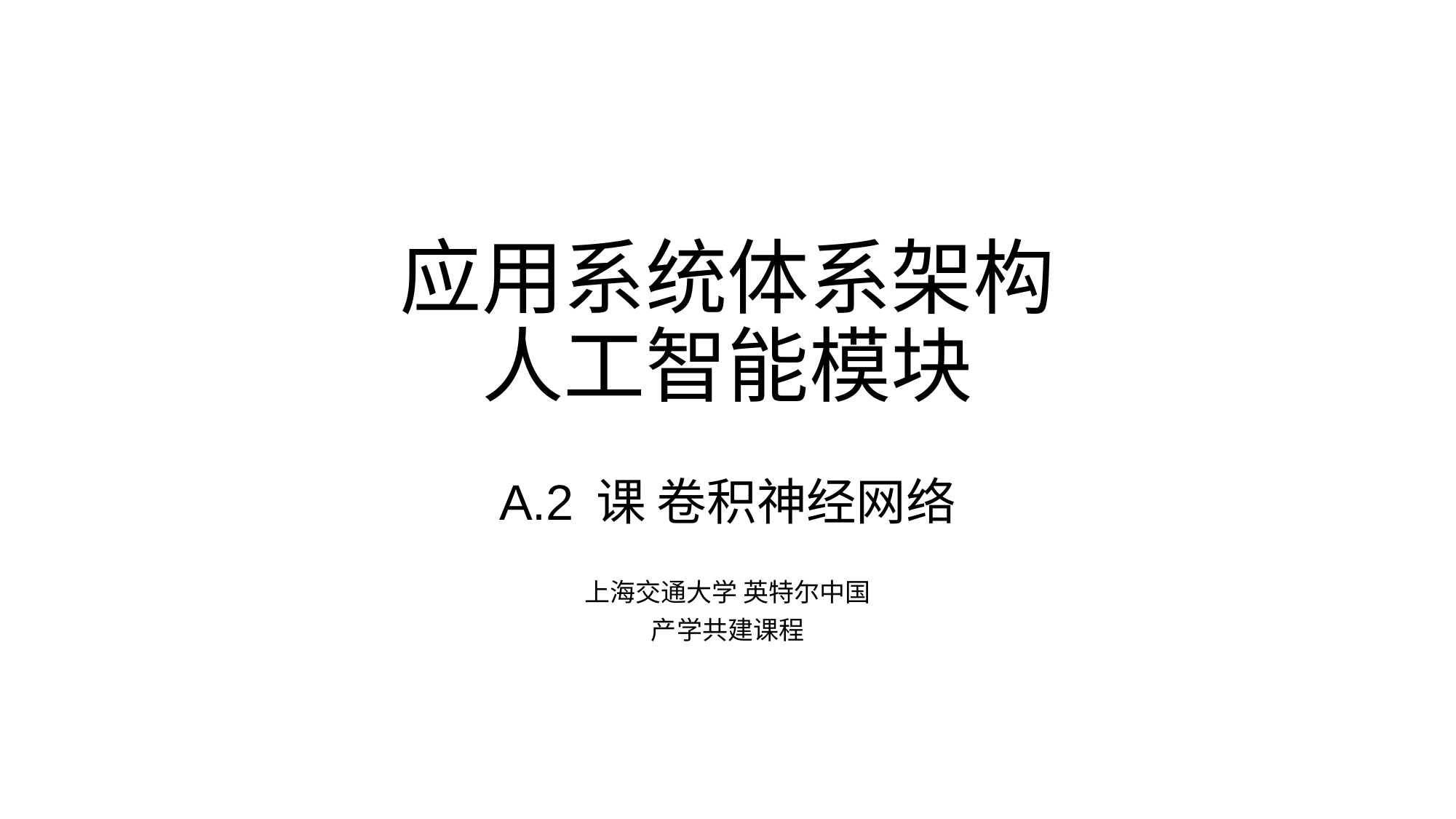

# 应用系统体系架构 人工智能模块

A.2 课 卷积神经网络

上海交通大学 英特尔中国
产学共建课程